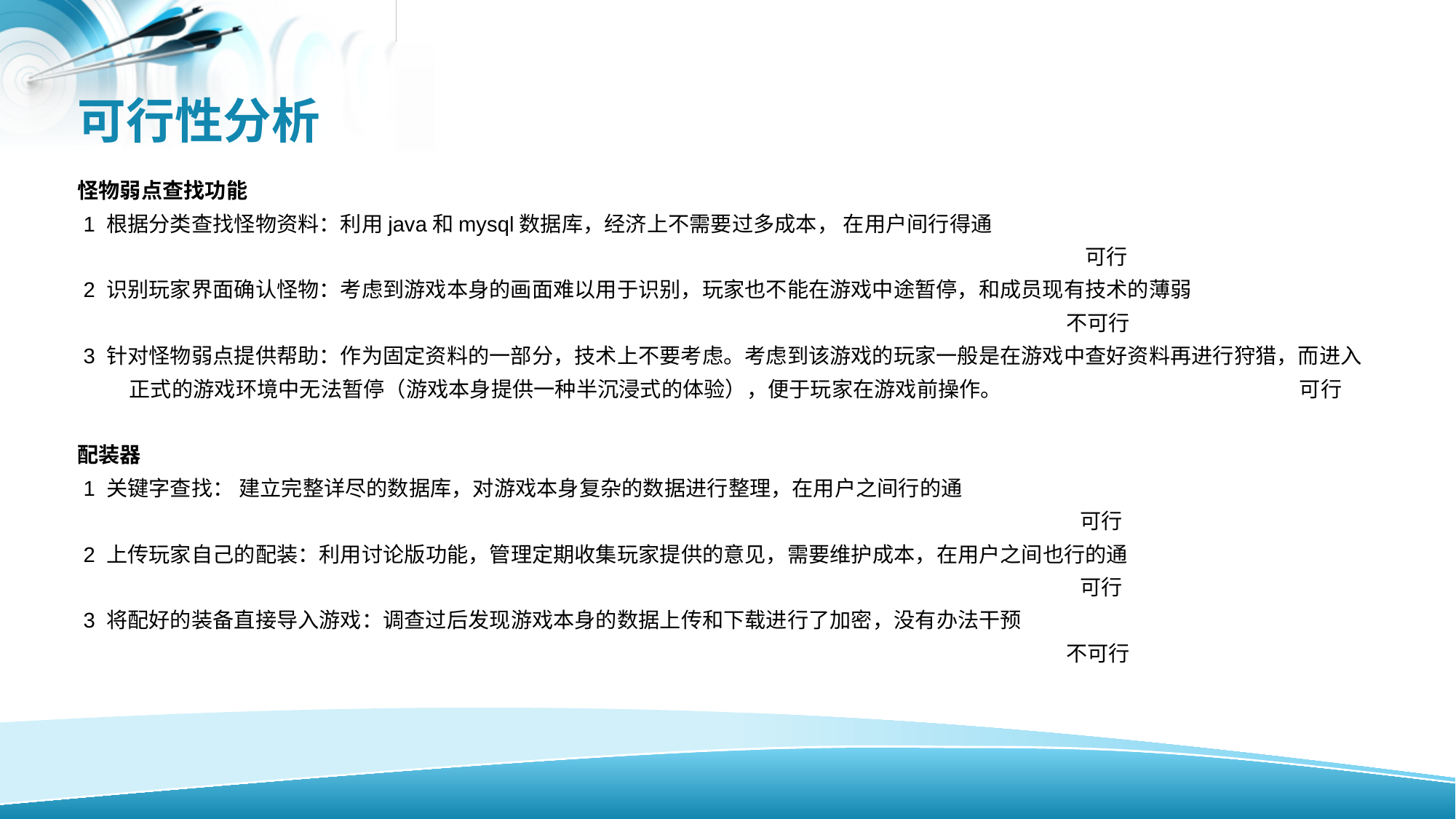

# 可行性分析
怪物弱点查找功能
 1 根据分类查找怪物资料：利用java和mysql数据库，经济上不需要过多成本， 在用户间行得通
                                                                                                                                                                                                                    可行
 2 识别玩家界面确认怪物：考虑到游戏本身的画面难以用于识别，玩家也不能在游戏中途暂停，和成员现有技术的薄弱
                                                                                                                                                                                                                不可行
 3 针对怪物弱点提供帮助：作为固定资料的一部分，技术上不要考虑。考虑到该游戏的玩家一般是在游戏中查好资料再进行狩猎，而进入            正式的游戏环境中无法暂停（游戏本身提供一种半沉浸式的体验），便于玩家在游戏前操作。                                                               可行
配装器
 1 关键字查找： 建立完整详尽的数据库，对游戏本身复杂的数据进行整理，在用户之间行的通
                                                                                                                                                                                                                   可行
 2 上传玩家自己的配装：利用讨论版功能，管理定期收集玩家提供的意见，需要维护成本，在用户之间也行的通
                                                                                                                                                                                                                   可行
 3 将配好的装备直接导入游戏：调查过后发现游戏本身的数据上传和下载进行了加密，没有办法干预
                                                                                                                                                                                                                不可行